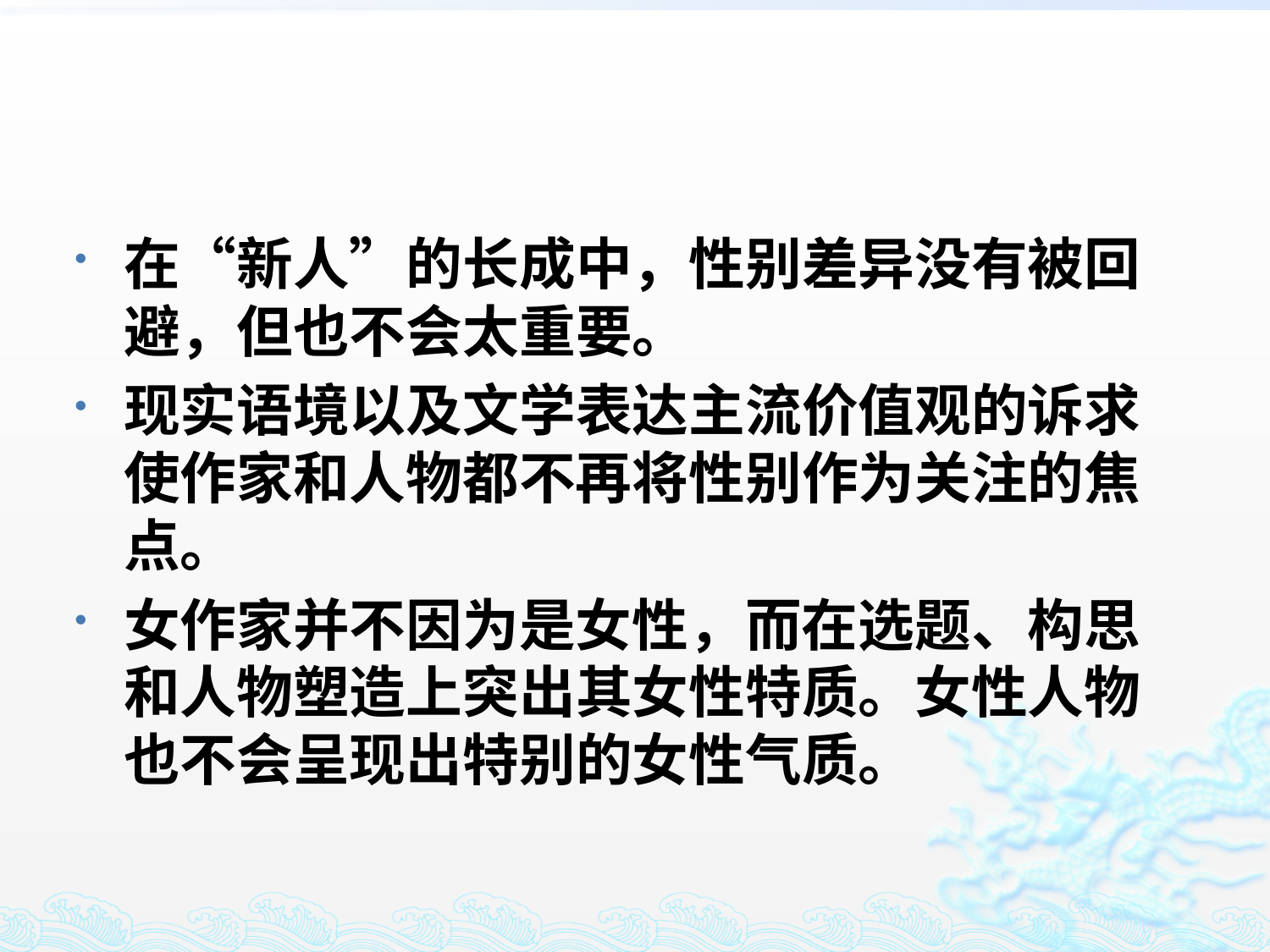

#
在“新人”的长成中，性别差异没有被回避，但也不会太重要。
现实语境以及文学表达主流价值观的诉求使作家和人物都不再将性别作为关注的焦点。
女作家并不因为是女性，而在选题、构思和人物塑造上突出其女性特质。女性人物也不会呈现出特别的女性气质。